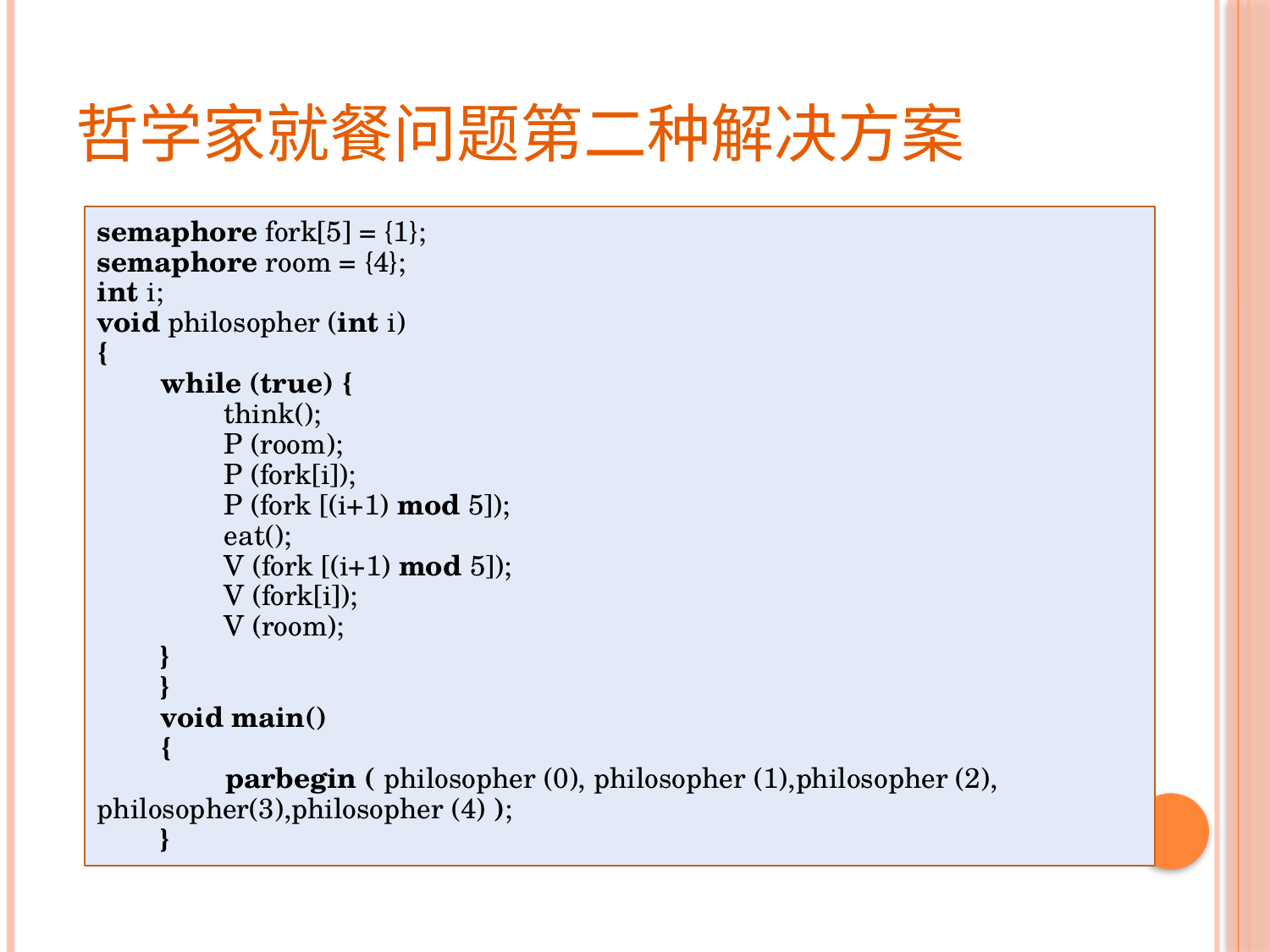

# 哲学家就餐问题第二种解决方案
semaphore fork[5] = {1};
semaphore room = {4};
int i;
void philosopher (int i)
{
while (true) {
	think();
	P (room);
	P (fork[i]);
	P (fork [(i+1) mod 5]);
	eat();
	V (fork [(i+1) mod 5]);
	V (fork[i]);
	V (room);
}
}
void main()
{
        parbegin ( philosopher (0), philosopher (1),philosopher (2), philosopher(3),philosopher (4) );
}